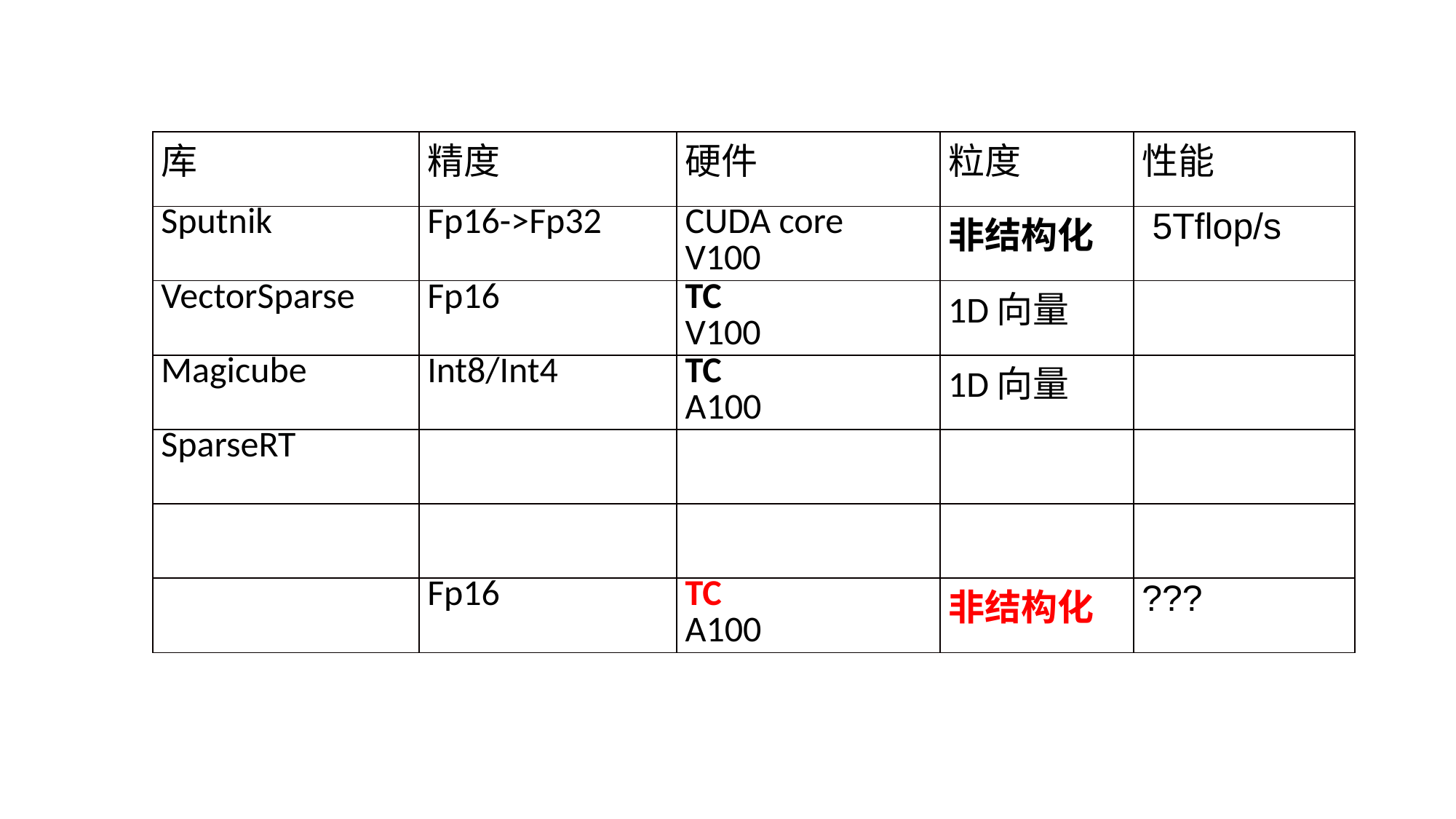

| 库 | 精度 | 硬件 | 粒度 | 性能 |
| --- | --- | --- | --- | --- |
| Sputnik | Fp16->Fp32 | CUDA core V100 | 非结构化 | 5Tflop/s |
| VectorSparse | Fp16 | TC V100 | 1D向量 |  |
| Magicube | Int8/Int4 | TC A100 | 1D向量 |  |
| SparseRT |  |  |  |  |
|  |  |  |  |  |
|  | Fp16 | TC A100 | 非结构化 | ??? |